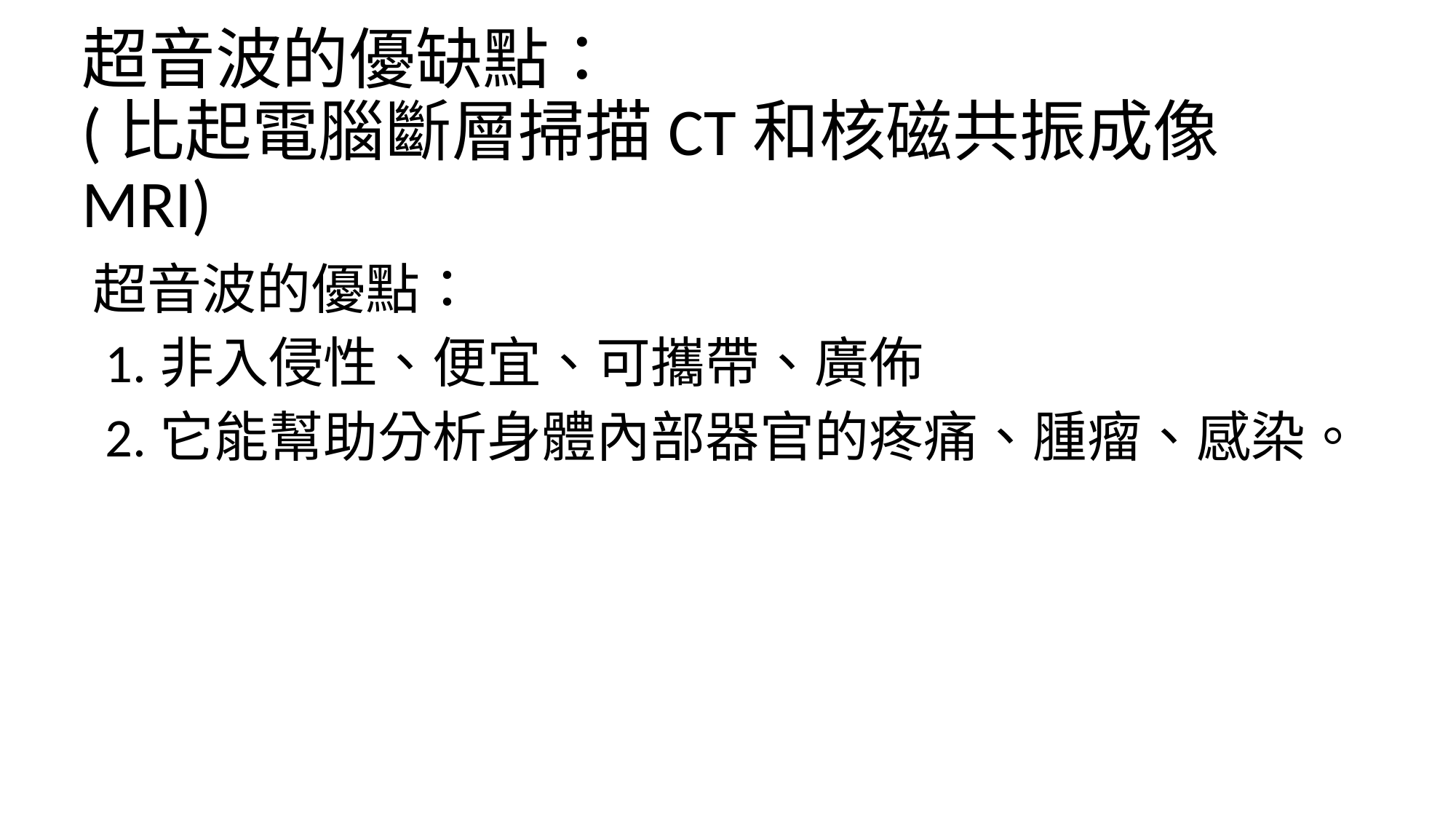

# 超音波的優缺點： (比起電腦斷層掃描CT和核磁共振成像MRI)
超音波的優點：
 1.非入侵性、便宜、可攜帶、廣佈
 2.它能幫助分析身體內部器官的疼痛、腫瘤、感染。